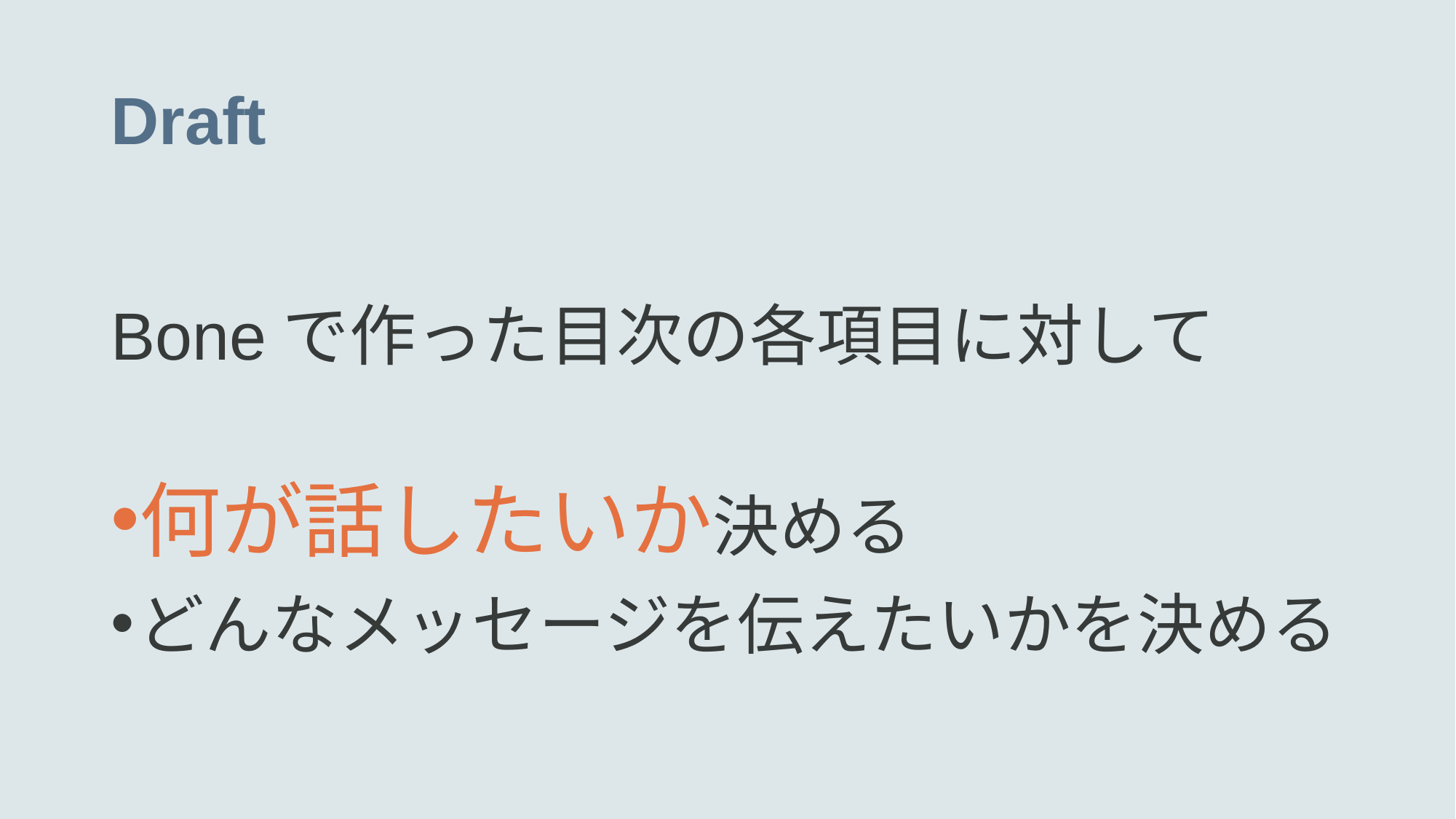

# Draft
Boneで作った目次の各項目に対して

何が話したいか決める
どんなメッセージを伝えたいかを決める